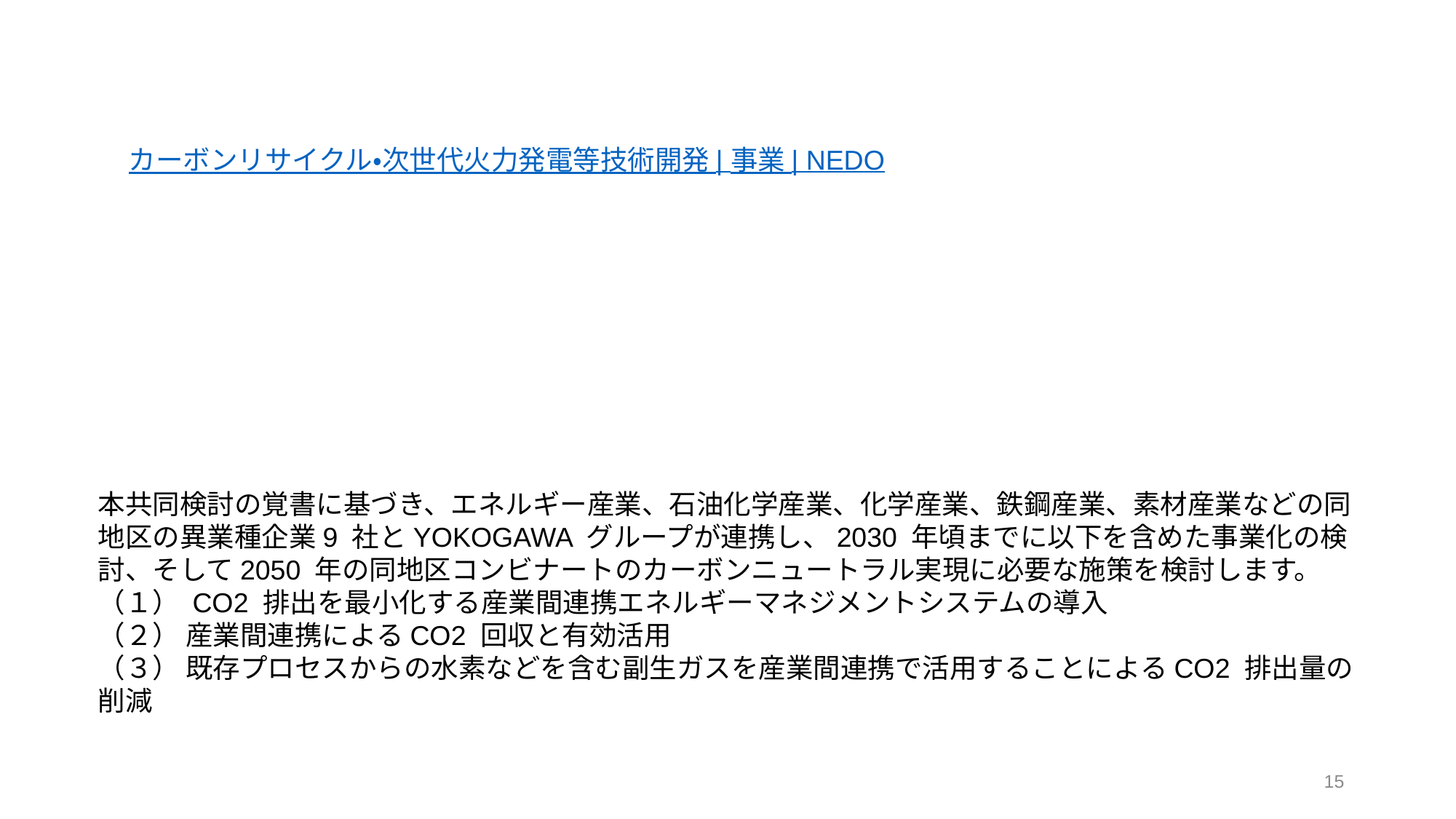

カーボンリサイクル・次世代火力発電等技術開発 | 事業 | NEDO
本共同検討の覚書に基づき、エネルギー産業、石油化学産業、化学産業、鉄鋼産業、素材産業などの同地区の異業種企業9 社とYOKOGAWA グループが連携し、2030 年頃までに以下を含めた事業化の検討、そして2050 年の同地区コンビナートのカーボンニュートラル実現に必要な施策を検討します。
（１） CO2 排出を最小化する産業間連携エネルギーマネジメントシステムの導入
（２） 産業間連携によるCO2 回収と有効活用
（３） 既存プロセスからの水素などを含む副生ガスを産業間連携で活用することによるCO2 排出量の削減
15